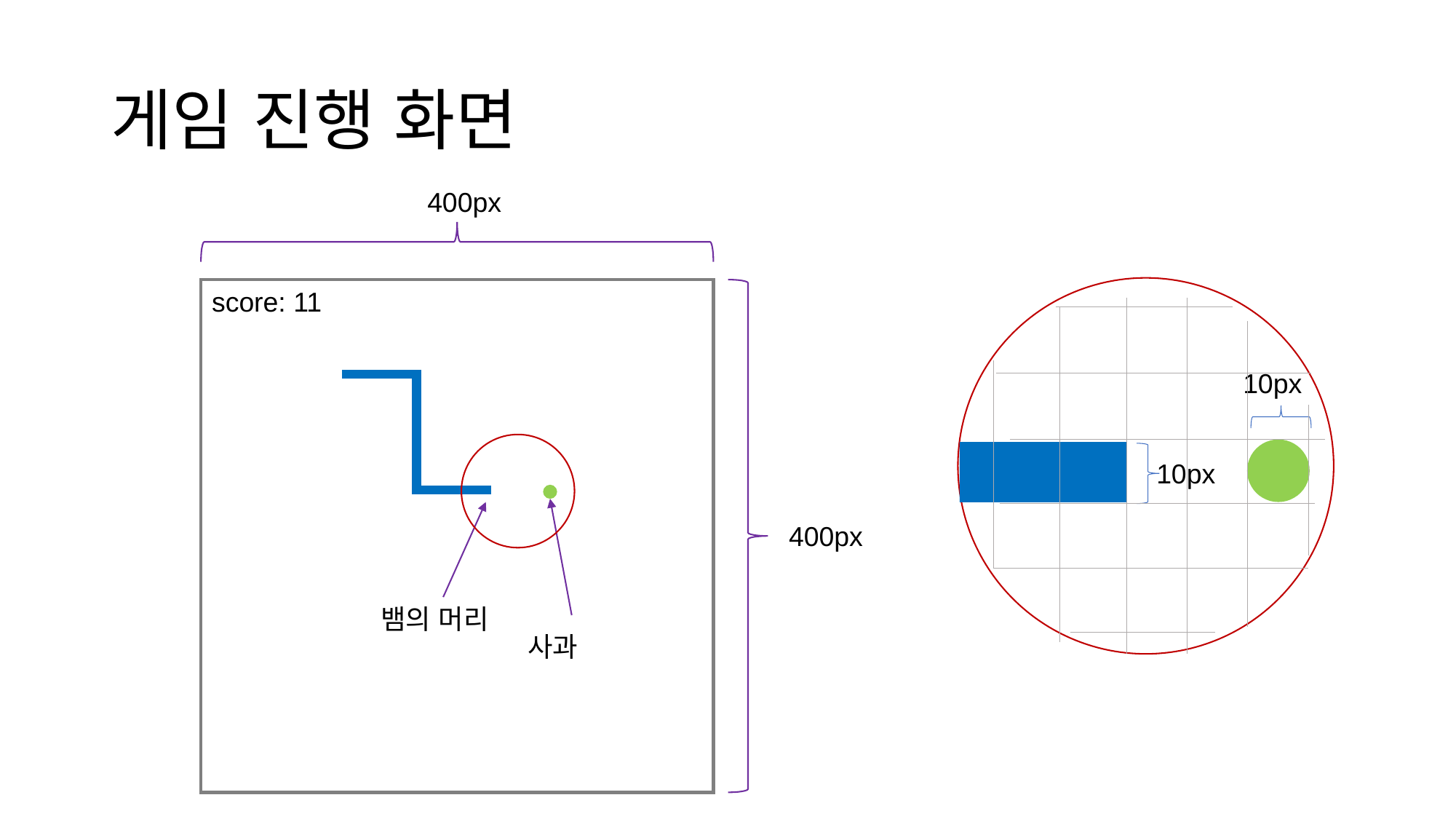

# 게임 진행 화면

400px

score: 11

400px
뱀의 머리
사과

10px

10px